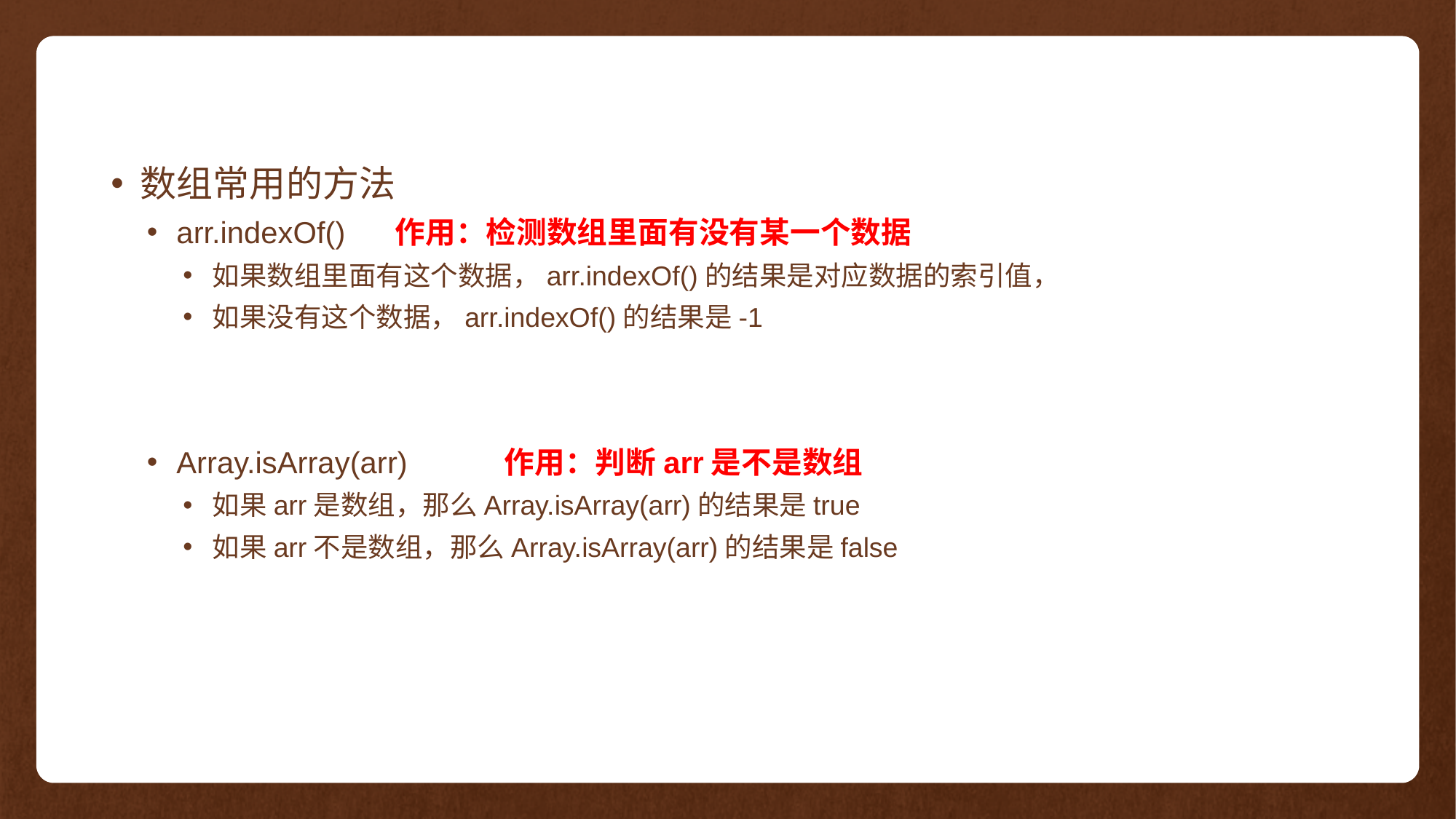

数组常用的方法
arr.indexOf()	作用：检测数组里面有没有某一个数据
如果数组里面有这个数据，arr.indexOf()的结果是对应数据的索引值，
如果没有这个数据，arr.indexOf()的结果是-1

Array.isArray(arr)	作用：判断arr是不是数组
如果arr是数组，那么Array.isArray(arr)的结果是true
如果arr不是数组，那么Array.isArray(arr)的结果是false